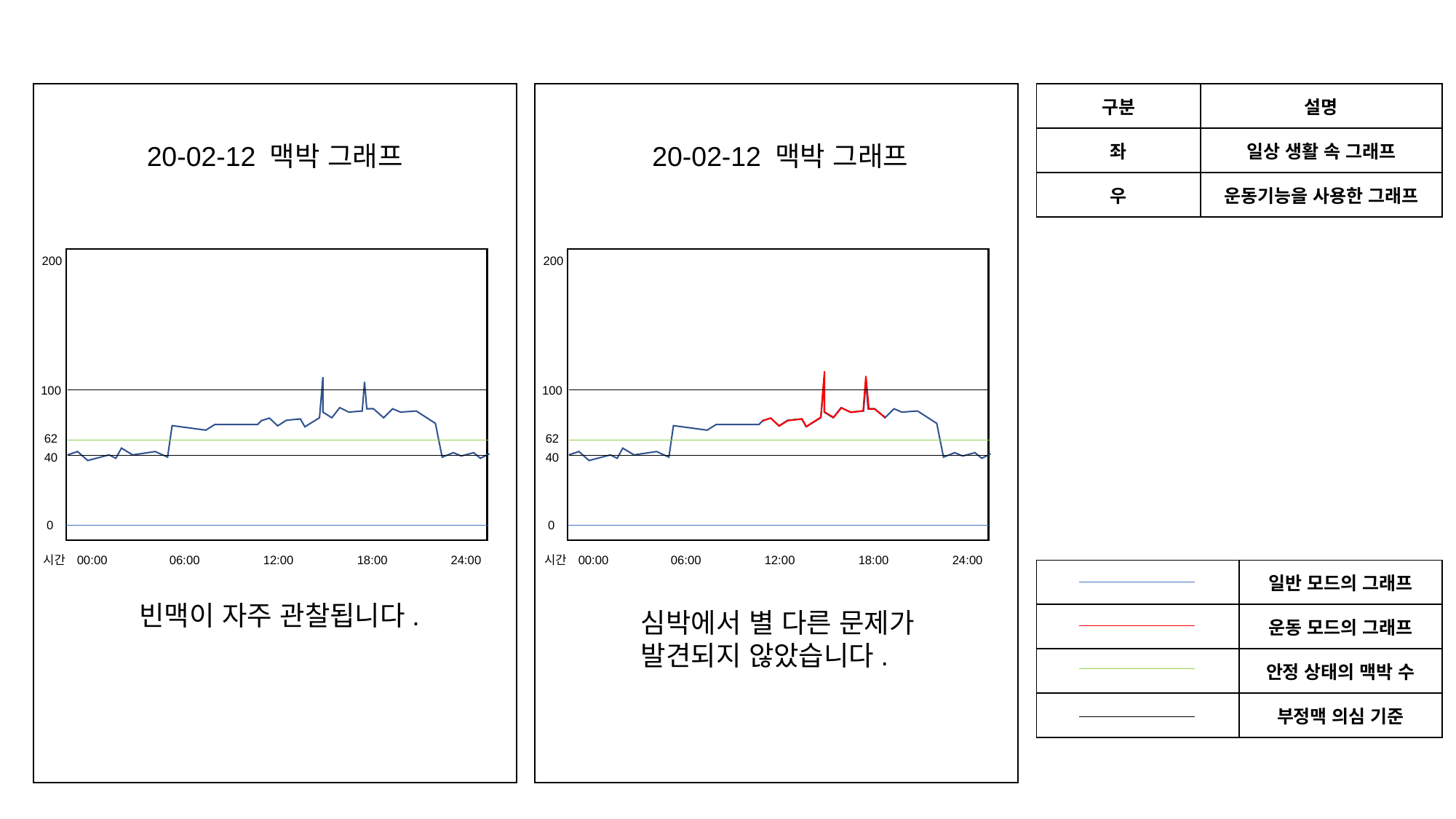

| 구분 | 설명 |
| --- | --- |
| 좌 | 일상 생활 속 그래프 |
| 우 | 운동기능을 사용한 그래프 |
20-02-12 맥박 그래프
20-02-12 맥박 그래프
200
200

100
100

62
62
40
40
0
0
시간
00:00
06:00
12:00
18:00
24:00
시간
00:00
06:00
12:00
18:00
24:00
|  | 일반 모드의 그래프 |
| --- | --- |
|  | 운동 모드의 그래프 |
|  | 안정 상태의 맥박 수 |
|  | 부정맥 의심 기준 |
빈맥이 자주 관찰됩니다.
심박에서 별 다른 문제가
발견되지 않았습니다.